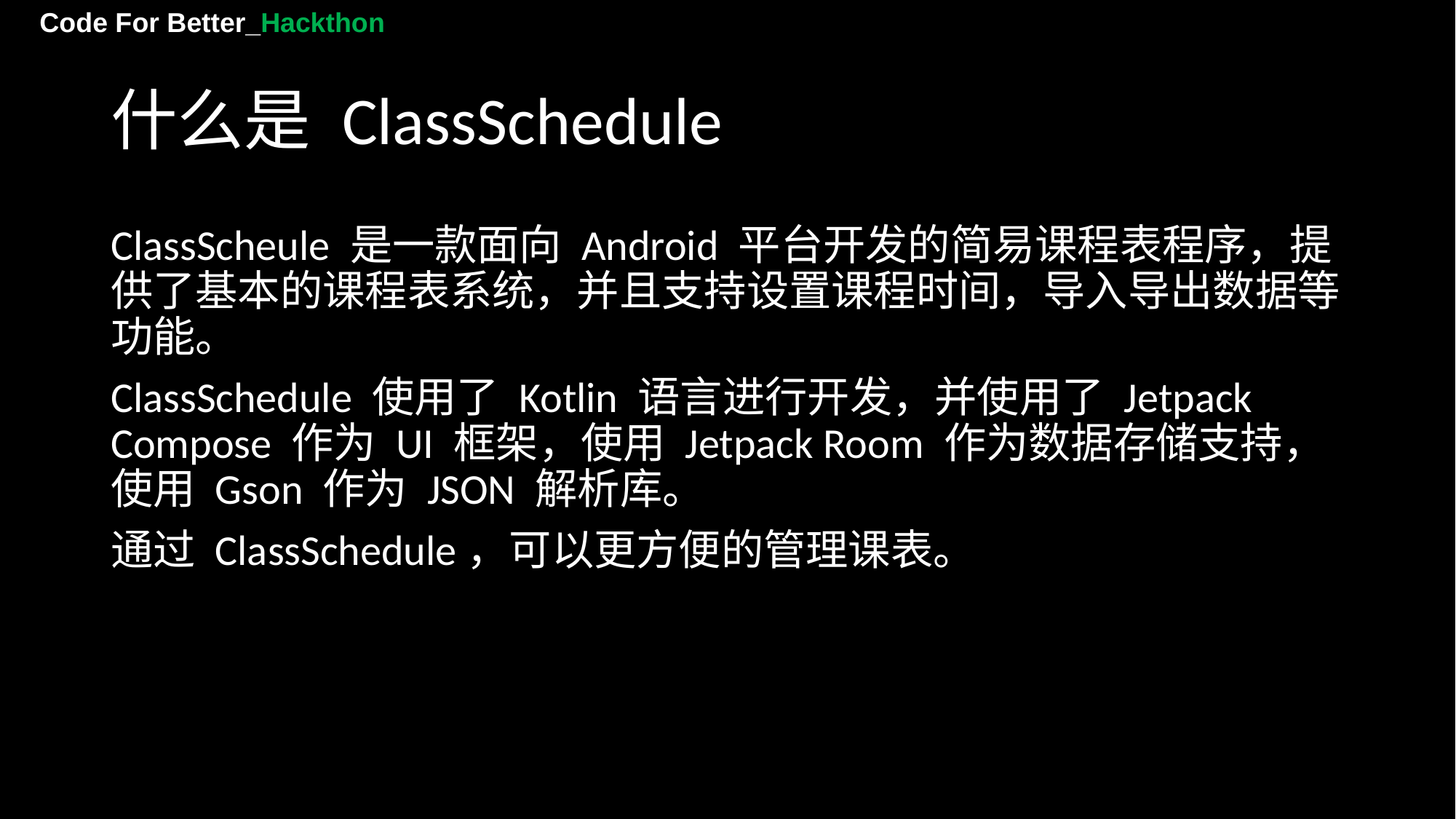

Code For Better_Hackthon
# 什么是 ClassSchedule
ClassScheule 是一款面向 Android 平台开发的简易课程表程序，提供了基本的课程表系统，并且支持设置课程时间，导入导出数据等功能。
ClassSchedule 使用了 Kotlin 语言进行开发，并使用了 Jetpack Compose 作为 UI 框架，使用 Jetpack Room 作为数据存储支持，使用 Gson 作为 JSON 解析库。
通过 ClassSchedule，可以更方便的管理课表。